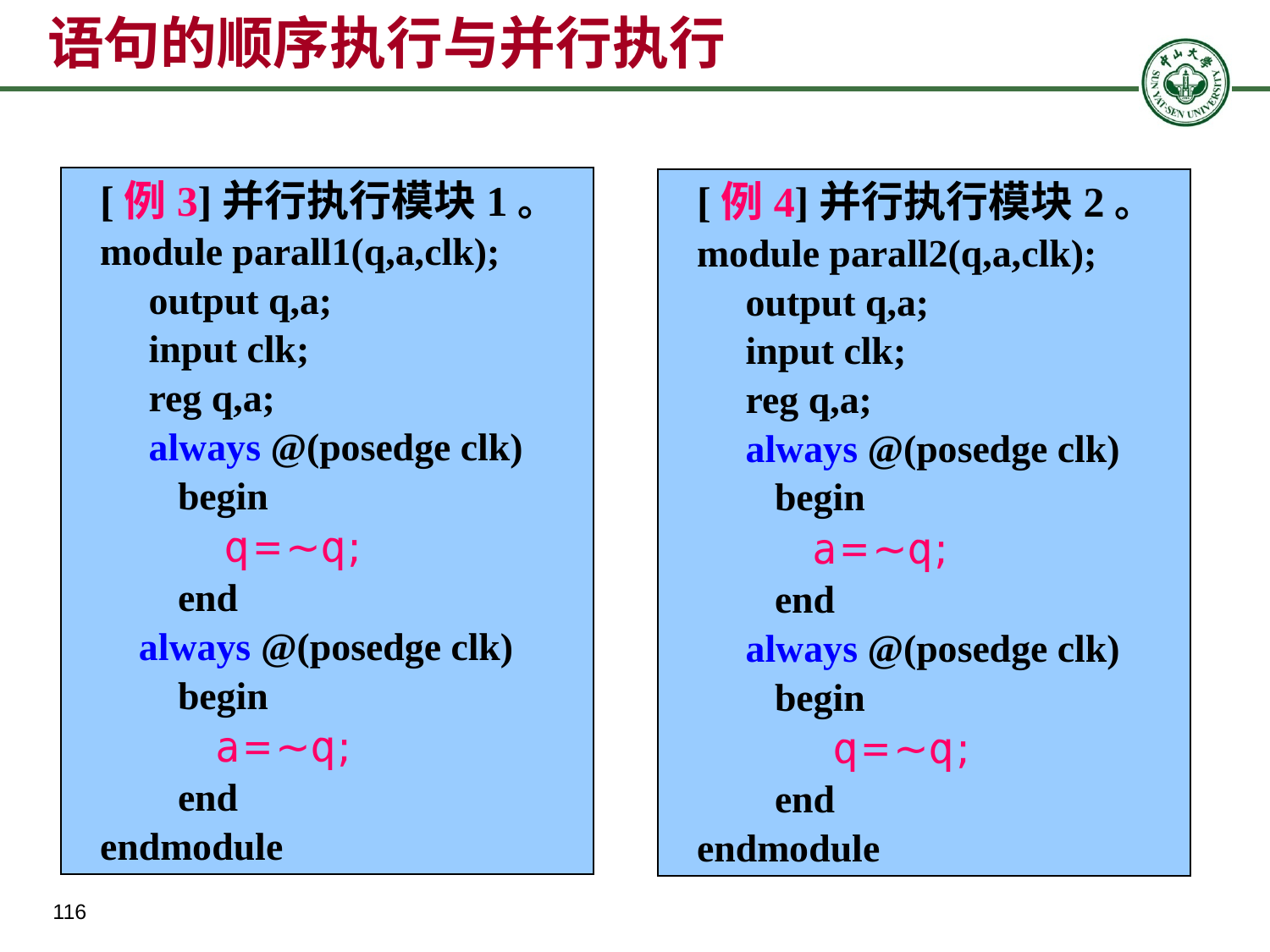

# 语句的顺序执行与并行执行
[例3]并行执行模块1。
module parall1(q,a,clk);
     output q,a;
     input clk;
     reg q,a;
     always @(posedge clk)
        begin
           q=~q;
        end
    always @(posedge clk)
        begin
            a=~q;
        end
endmodule
[例4]并行执行模块2。
module parall2(q,a,clk);
     output q,a;
     input clk;
     reg q,a;
     always @(posedge clk)
        begin
            a=~q;
        end
     always @(posedge clk)
        begin
           q=~q;
        end
endmodule